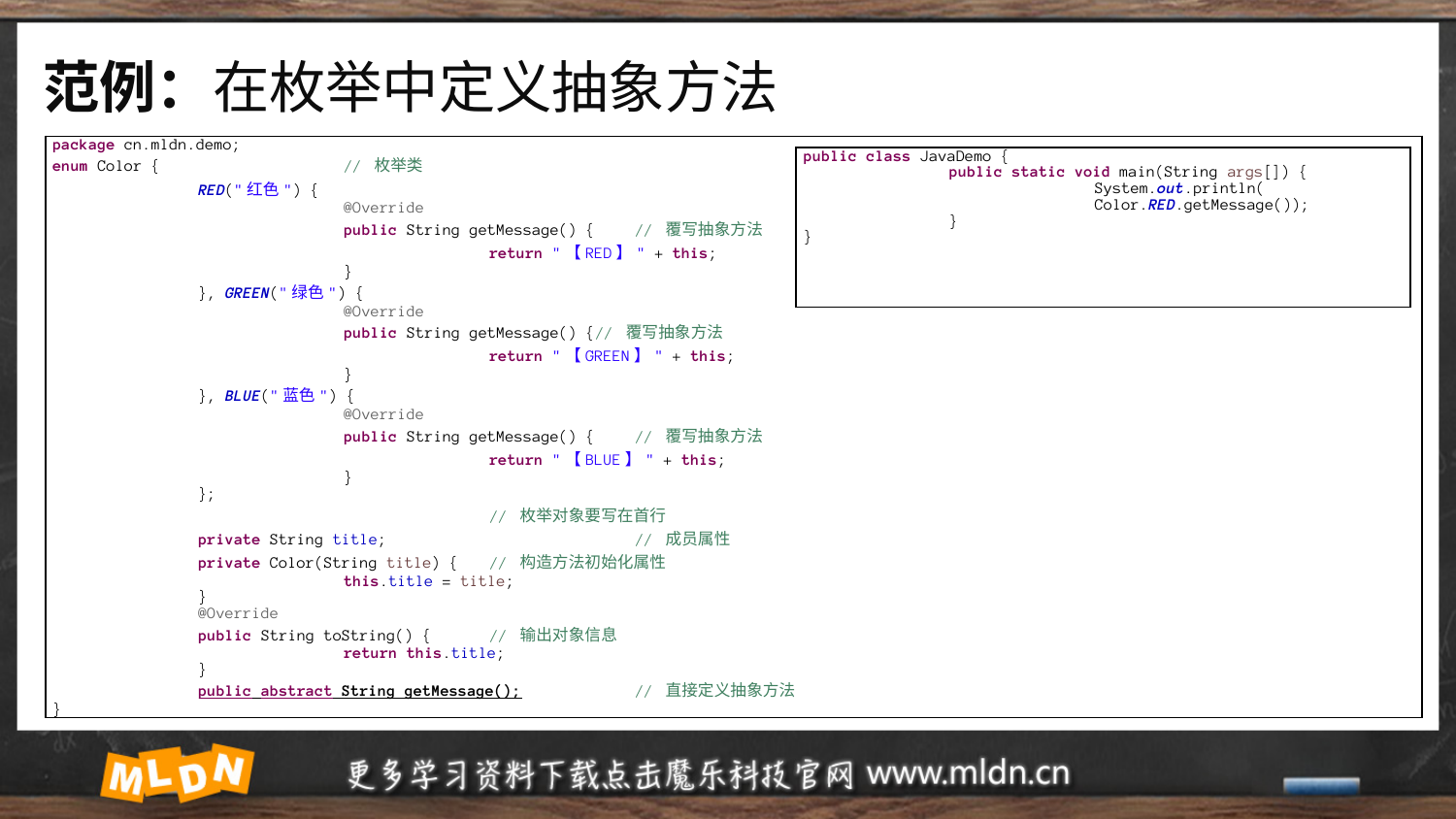

# 范例：在枚举中定义抽象方法
| package cn.mldn.demo; enum Color { // 枚举类 RED("红色") { @Override public String getMessage() { // 覆写抽象方法 return "【RED】" + this; } }, GREEN("绿色") { @Override public String getMessage() {// 覆写抽象方法 return "【GREEN】" + this; } }, BLUE("蓝色") { @Override public String getMessage() { // 覆写抽象方法 return "【BLUE】" + this; } }; // 枚举对象要写在首行 private String title; // 成员属性 private Color(String title) { // 构造方法初始化属性 this.title = title; } @Override public String toString() { // 输出对象信息 return this.title; } public abstract String getMessage(); // 直接定义抽象方法 } |
| --- |
| public class JavaDemo { public static void main(String args[]) { System.out.println( Color.RED.getMessage()); } } |
| --- |